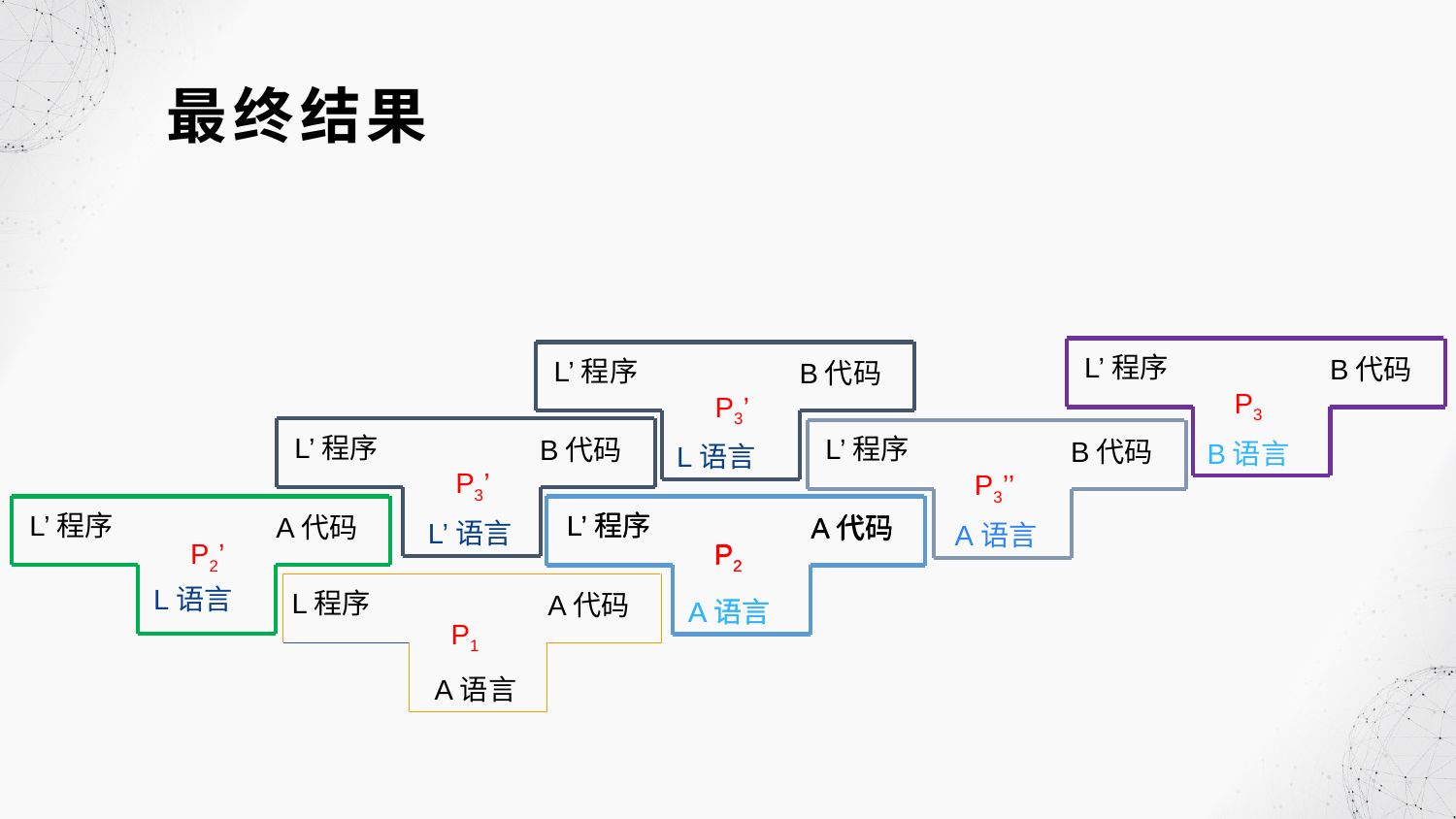

最终结果
L’程序
B代码
B语言
P3
L’程序
B代码
L语言
P3’
L’程序
B代码
L’语言
P3’
L’程序
B代码
A语言
P3’’
L’程序
A代码
L语言
P2’
L’程序
A代码
A语言
P2
L’程序
A代码
A语言
P2
L程序
A代码
A语言
P1